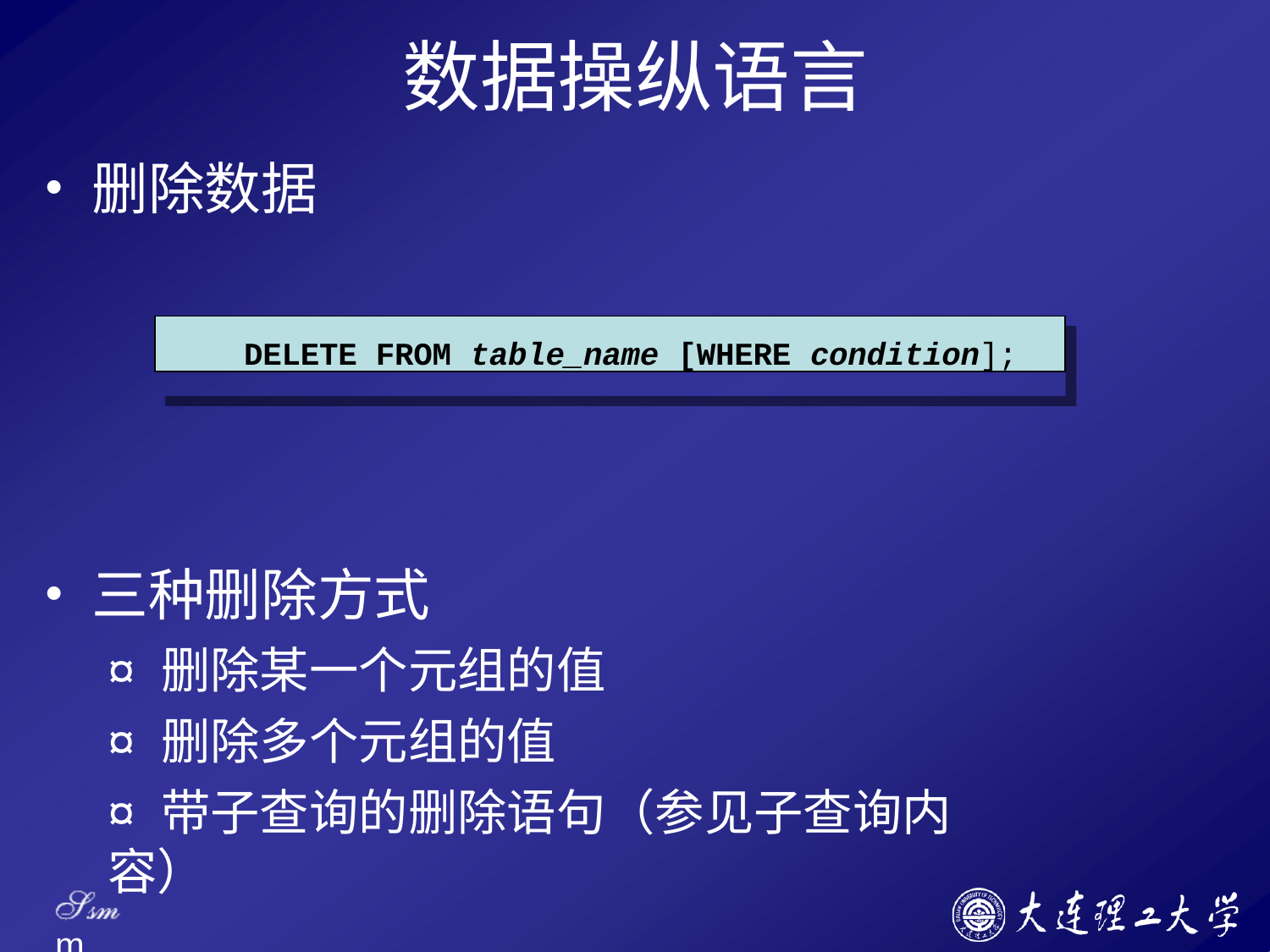

# 数据操纵语言
删除数据
DELETE FROM table_name [WHERE condition];

三种删除方式
¤ 删除某一个元组的值
¤ 删除多个元组的值
¤ 带子查询的删除语句（参见子查询内容）

Ssm